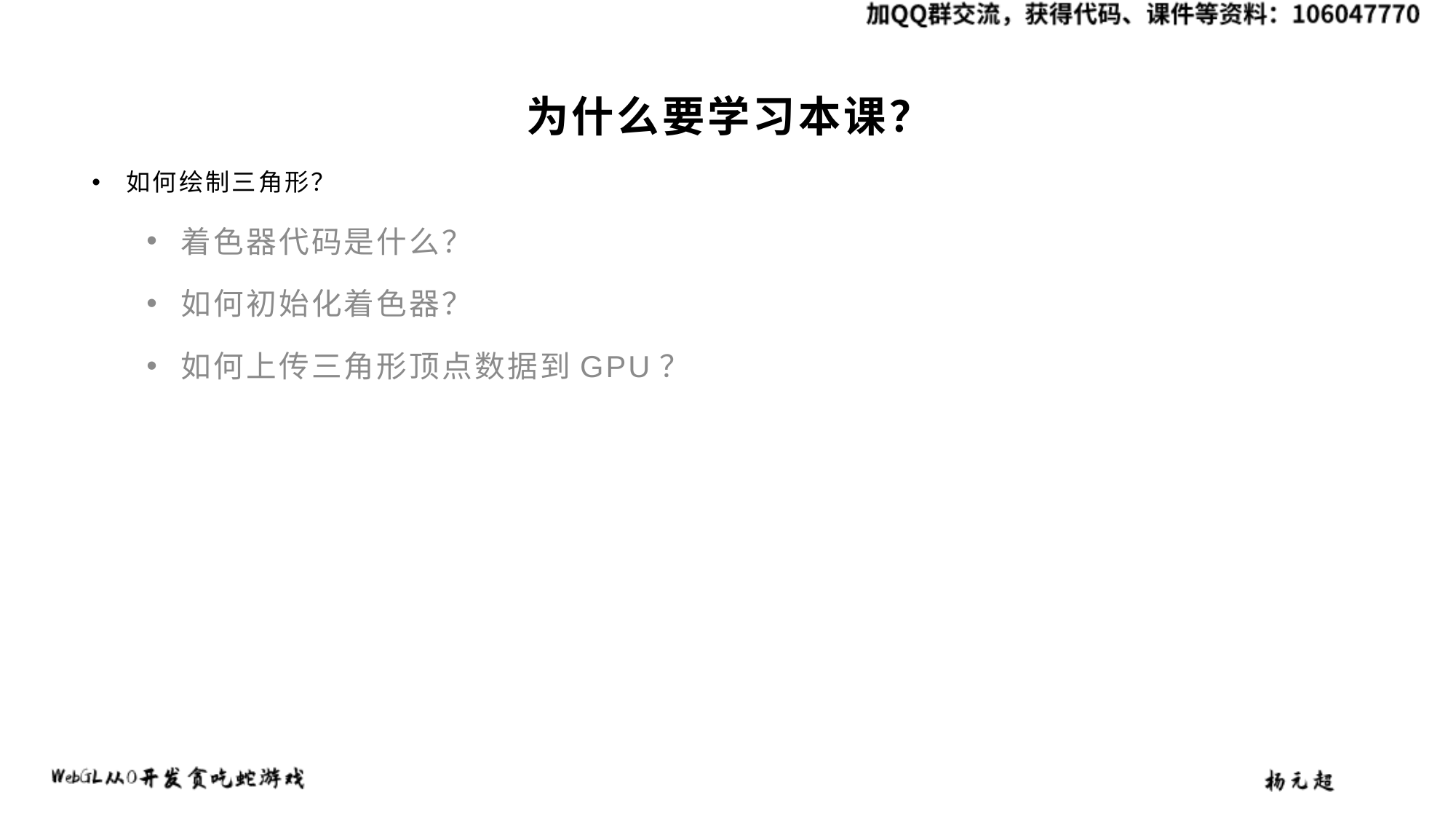

# 为什么要学习本课？
如何绘制三角形？
着色器代码是什么？
如何初始化着色器？
如何上传三角形顶点数据到GPU？